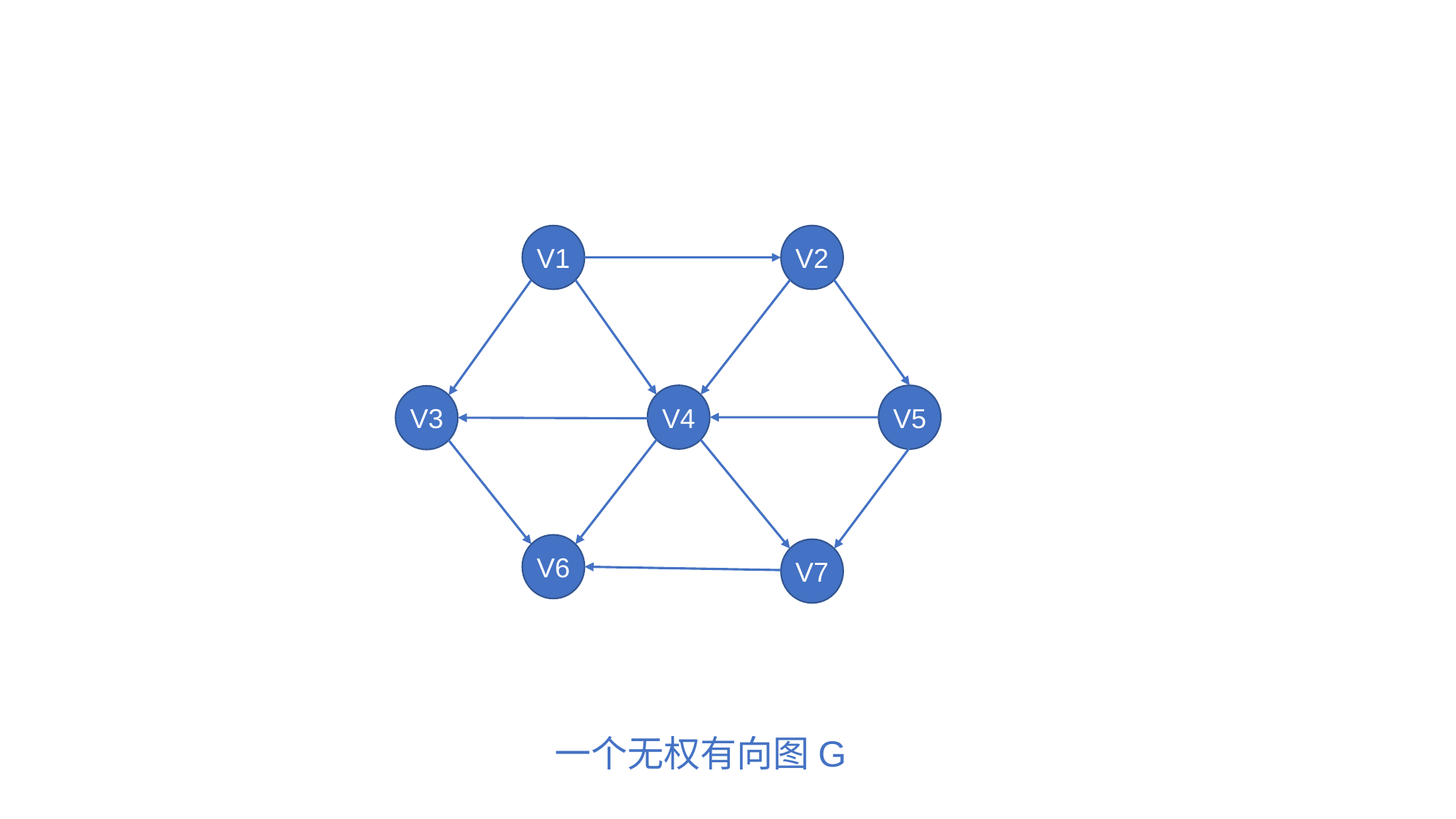

V1
V2
V4
V5
V3
V6
V7
一个无权有向图G